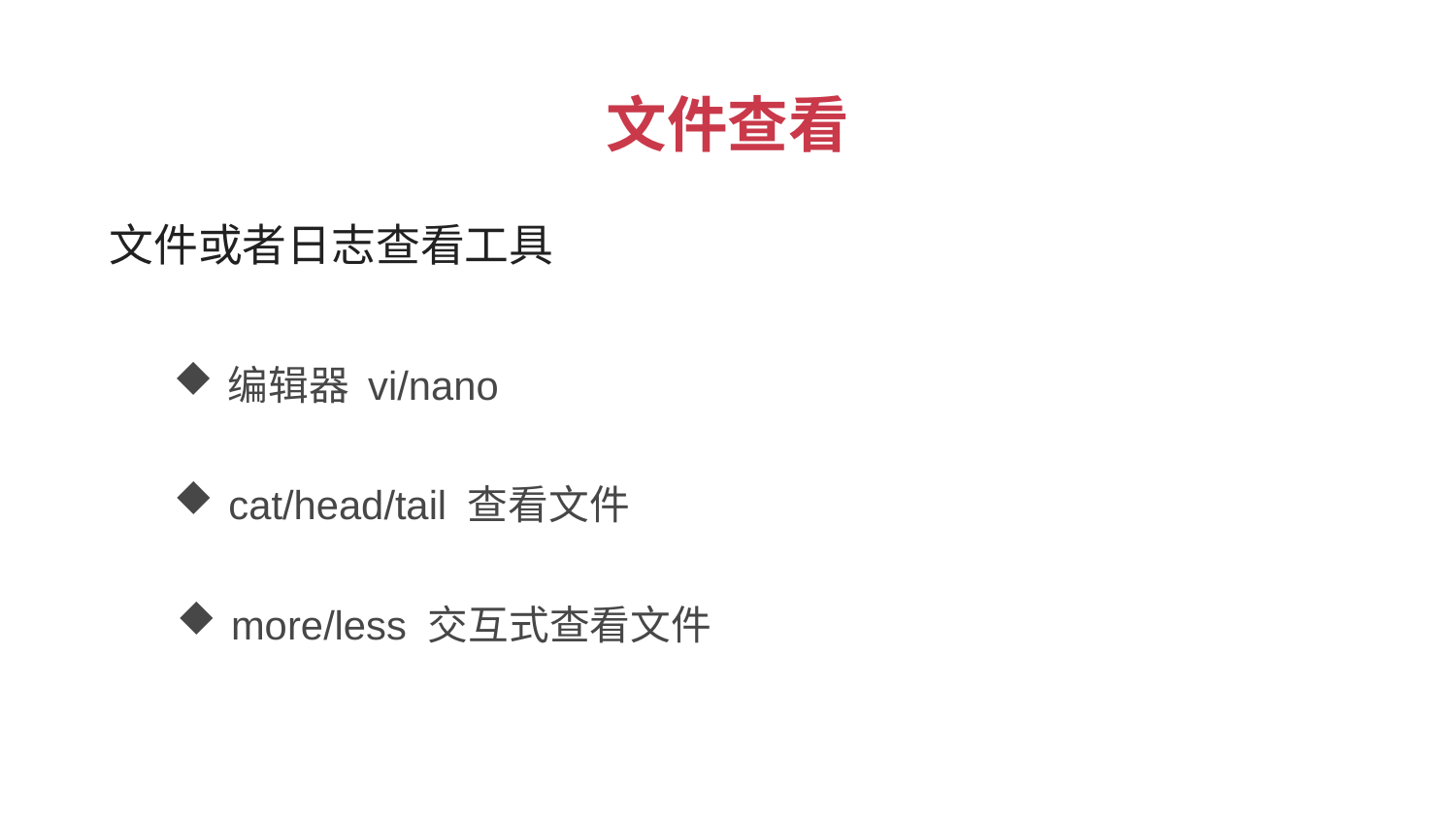

文件查看
 文件或者日志查看工具
编辑器 vi/nano
cat/head/tail 查看文件
more/less 交互式查看文件